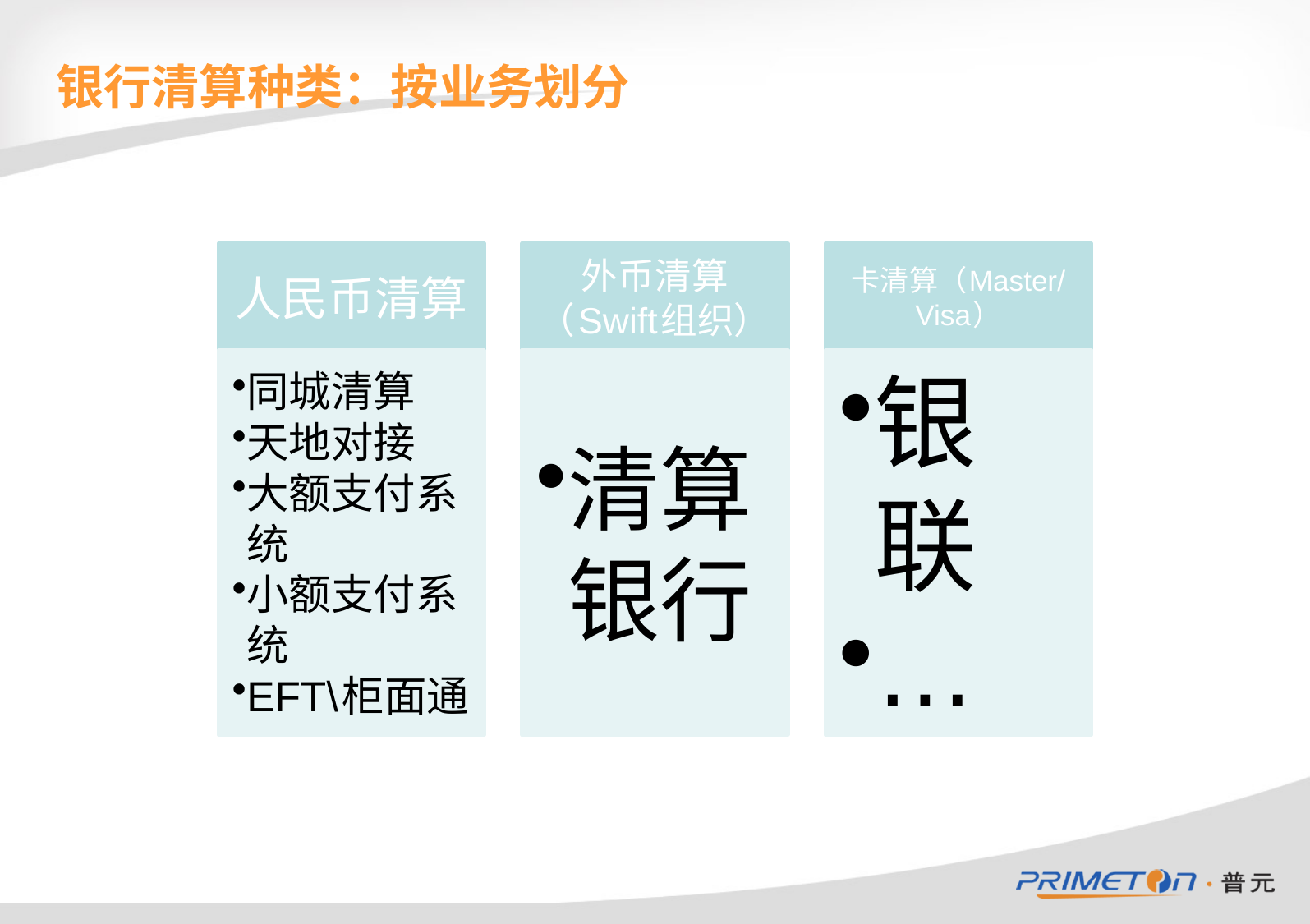

# 银行清算种类：按业务划分
人民币清算
同城清算
天地对接
外币清算（Swift组织）
卡清算（Master/Visa）
大额支付系统
小额支付系统
…
EFT\柜面通